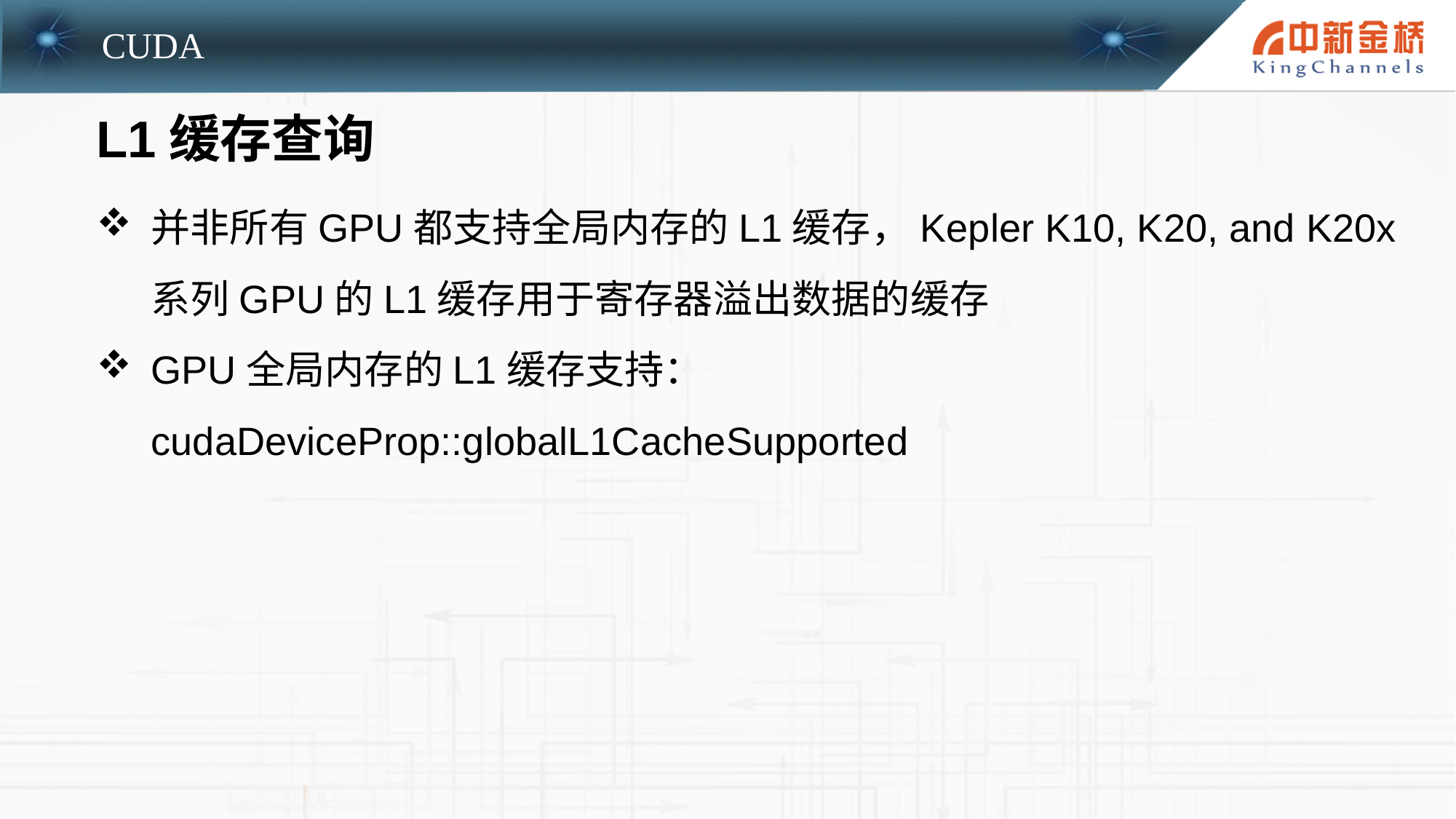

L1缓存查询
并非所有GPU都支持全局内存的L1缓存，Kepler K10, K20, and K20x系列GPU的L1缓存用于寄存器溢出数据的缓存
GPU全局内存的L1缓存支持：cudaDeviceProp::globalL1CacheSupported